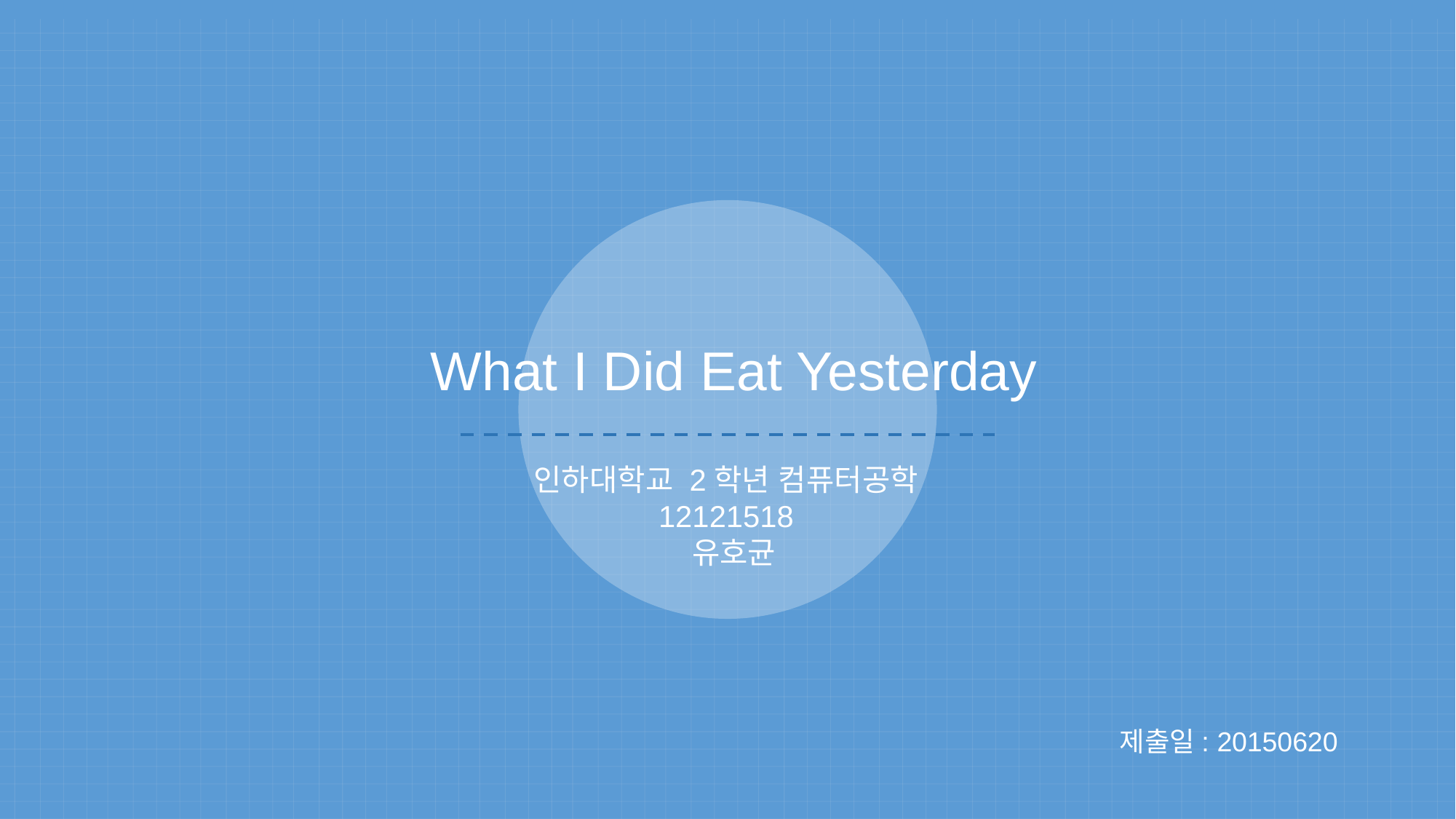

What I Did Eat Yesterday
인하대학교 2학년 컴퓨터공학
12121518
 유호균
제출일: 20150620